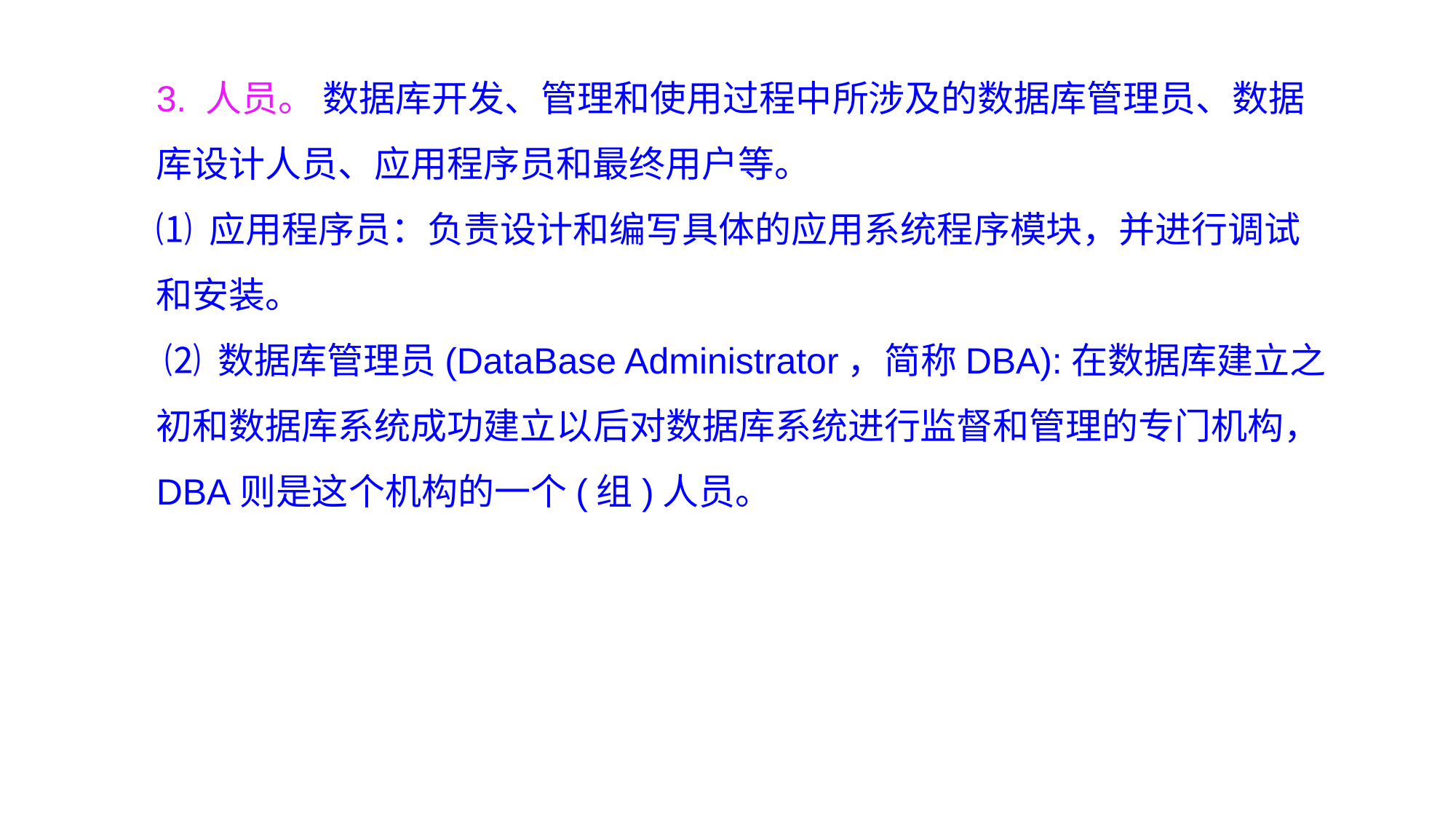

3. 人员。 数据库开发、管理和使用过程中所涉及的数据库管理员、数据库设计人员、应用程序员和最终用户等。
⑴ 应用程序员：负责设计和编写具体的应用系统程序模块，并进行调试和安装。
 ⑵ 数据库管理员(DataBase Administrator，简称DBA):在数据库建立之初和数据库系统成功建立以后对数据库系统进行监督和管理的专门机构，DBA则是这个机构的一个(组)人员。